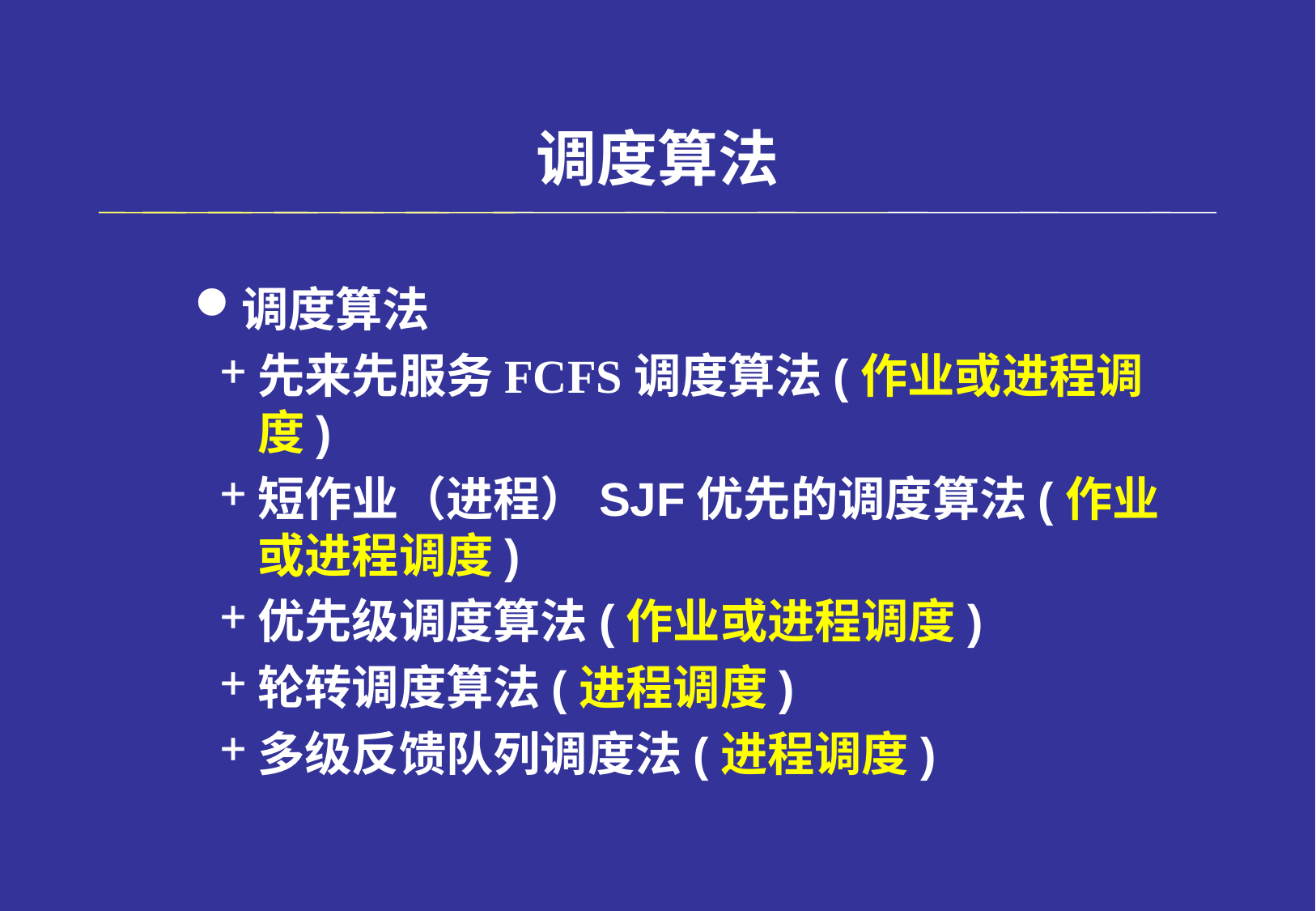

# 调度算法
调度算法
先来先服务FCFS调度算法(作业或进程调度)
短作业（进程）SJF优先的调度算法(作业或进程调度)
优先级调度算法(作业或进程调度)
轮转调度算法(进程调度)
多级反馈队列调度法(进程调度)